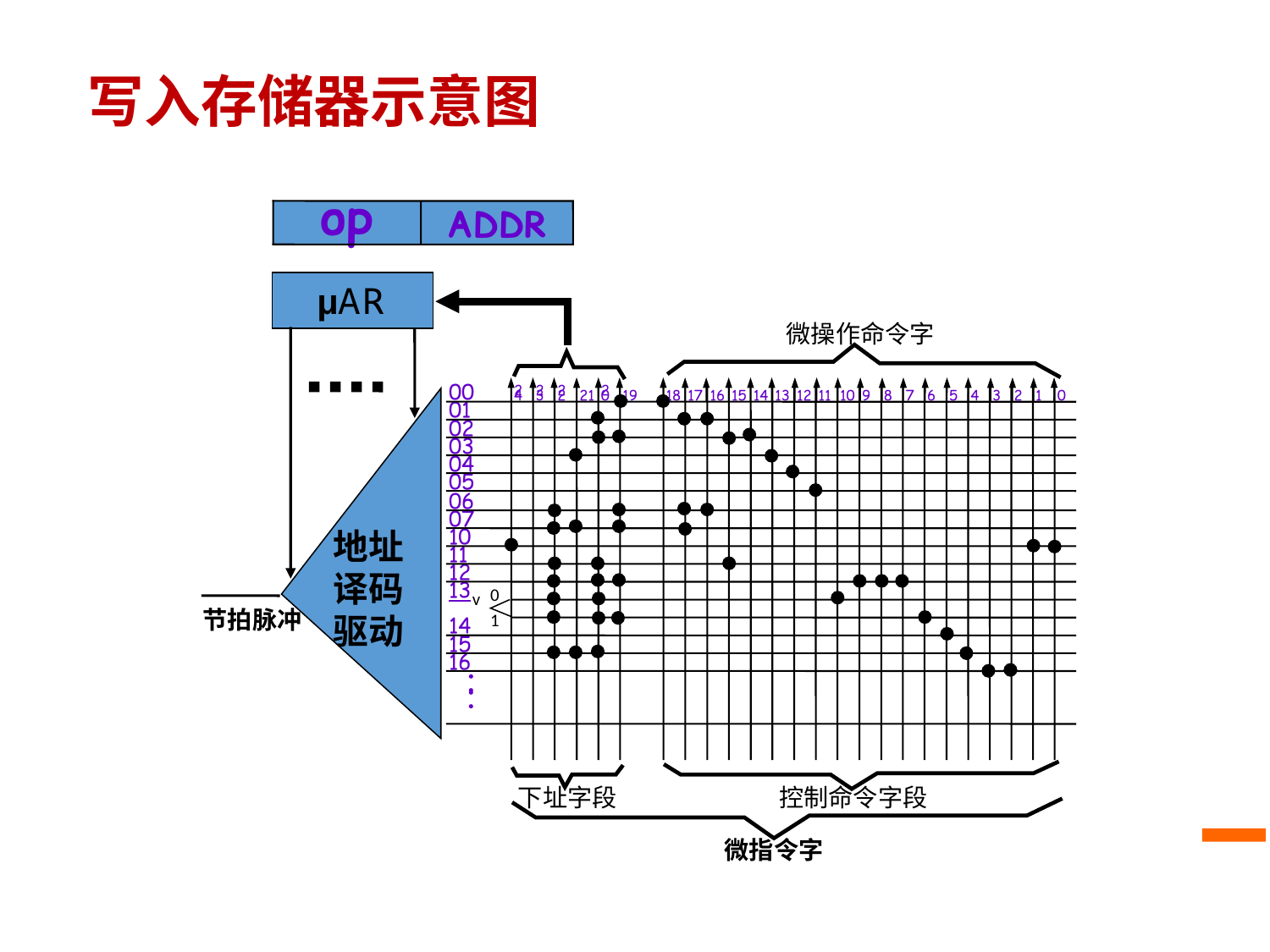

# 写入存储器示意图
op

ADDR

μAR

微操作命令字

00
24

23

22

21

20

19

18

17

16

15

14

13

12

11

10

9

8

7

6

5

4

3

2

1

0

01

02

03

04

05

06

07

10

11

12

0
v
13

1
14

15

16

：
：

下址字段
控制命令字段

微指令字

地址
译码
驱动

节拍脉冲